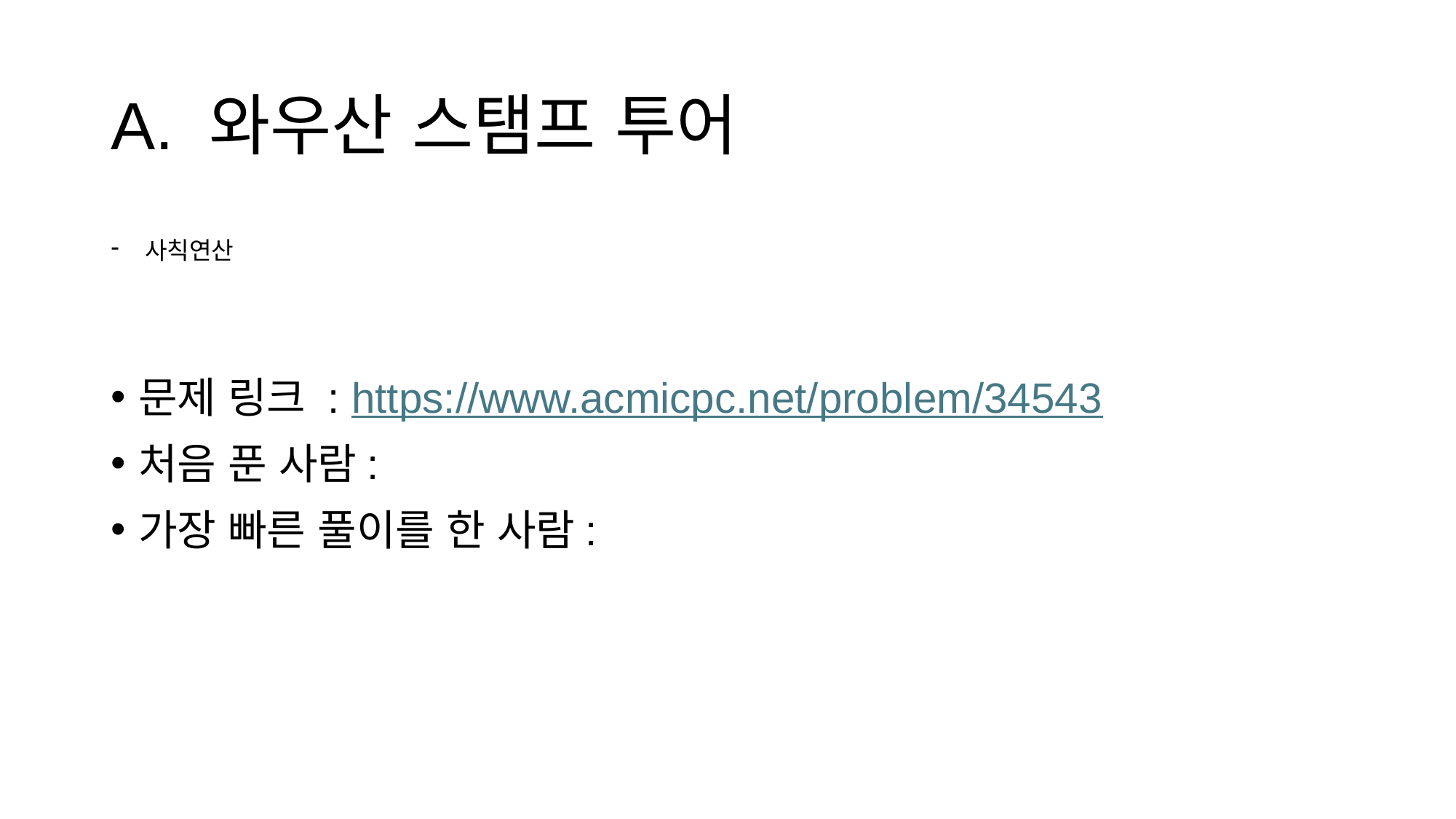

# A. 와우산 스탬프 투어
사칙연산

문제 링크 : https://www.acmicpc.net/problem/34543
처음 푼 사람:
가장 빠른 풀이를 한 사람: